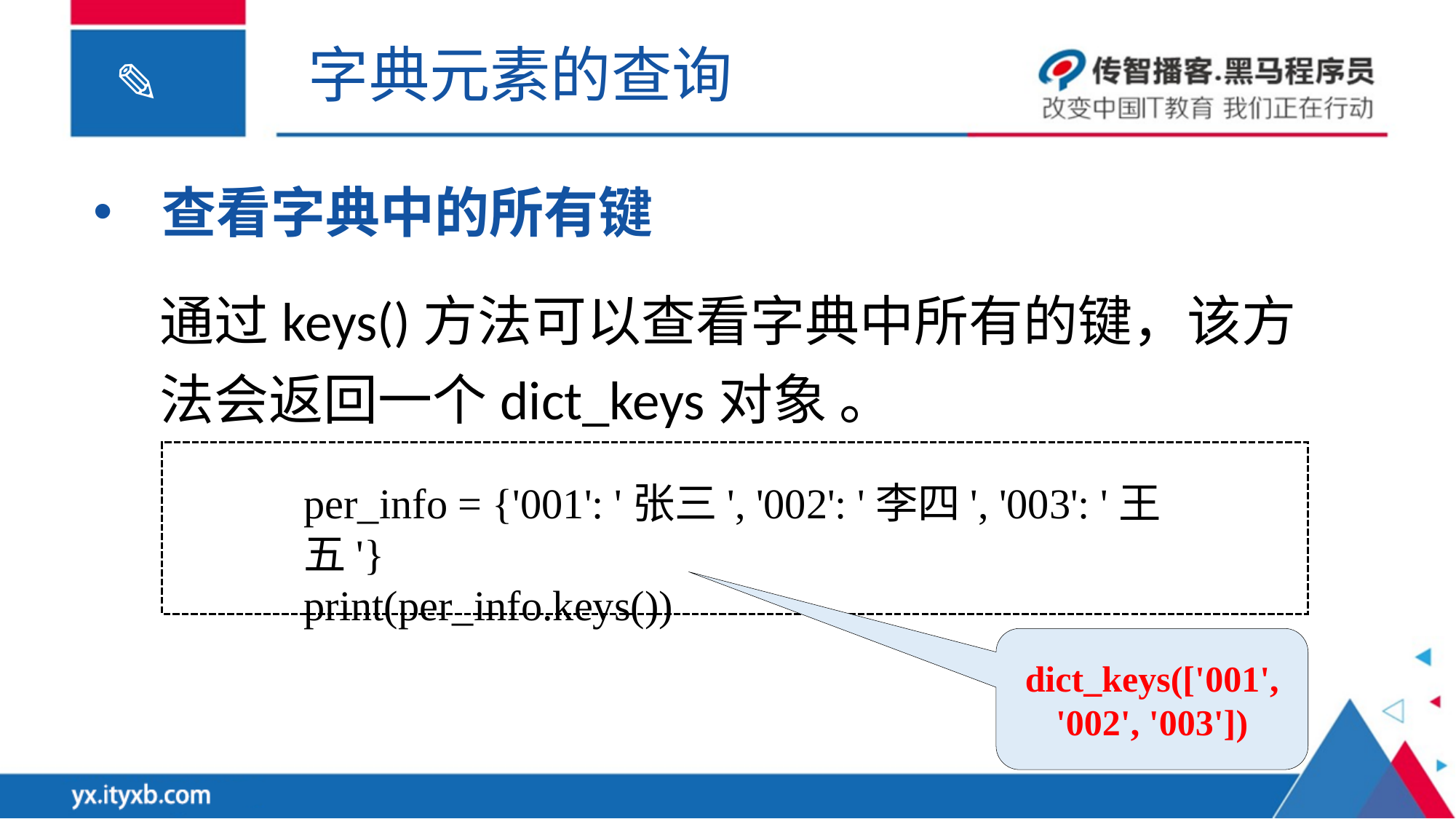

字典元素的查询
查看字典中的所有键
通过keys()方法可以查看字典中所有的键，该方法会返回一个dict_keys对象 。

per_info = {'001': '张三', '002': '李四', '003': '王五'}
print(per_info.keys())
dict_keys(['001', '002', '003'])